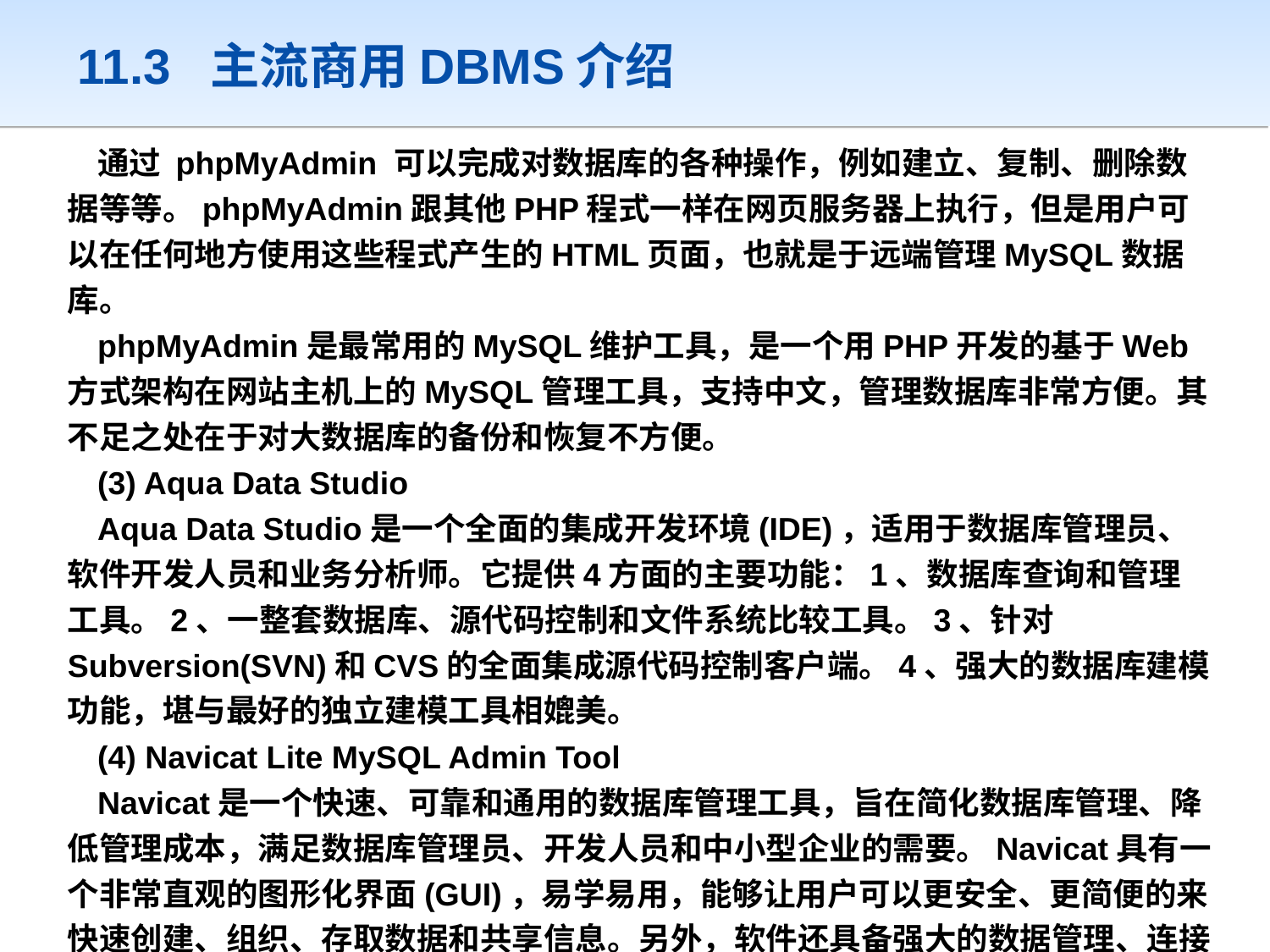

# 11.3  主流商用DBMS介绍
通过 phpMyAdmin 可以完成对数据库的各种操作，例如建立、复制、删除数据等等。phpMyAdmin跟其他PHP程式一样在网页服务器上执行，但是用户可以在任何地方使用这些程式产生的HTML页面，也就是于远端管理MySQL数据库。
phpMyAdmin是最常用的MySQL维护工具，是一个用PHP开发的基于Web方式架构在网站主机上的MySQL管理工具，支持中文，管理数据库非常方便。其不足之处在于对大数据库的备份和恢复不方便。
(3) Aqua Data Studio
Aqua Data Studio是一个全面的集成开发环境(IDE)，适用于数据库管理员、软件开发人员和业务分析师。它提供4方面的主要功能：1、数据库查询和管理工具。2、一整套数据库、源代码控制和文件系统比较工具。3、针对Subversion(SVN)和CVS的全面集成源代码控制客户端。4、强大的数据库建模功能，堪与最好的独立建模工具相媲美。
(4) Navicat Lite MySQL Admin Tool
Navicat是一个快速、可靠和通用的数据库管理工具，旨在简化数据库管理、降低管理成本，满足数据库管理员、开发人员和中小型企业的需要。Navicat具有一个非常直观的图形化界面(GUI)，易学易用，能够让用户可以更安全、更简便的来快速创建、组织、存取数据和共享信息。另外，软件还具备强大的数据管理、连接选项、视觉体验等功能。